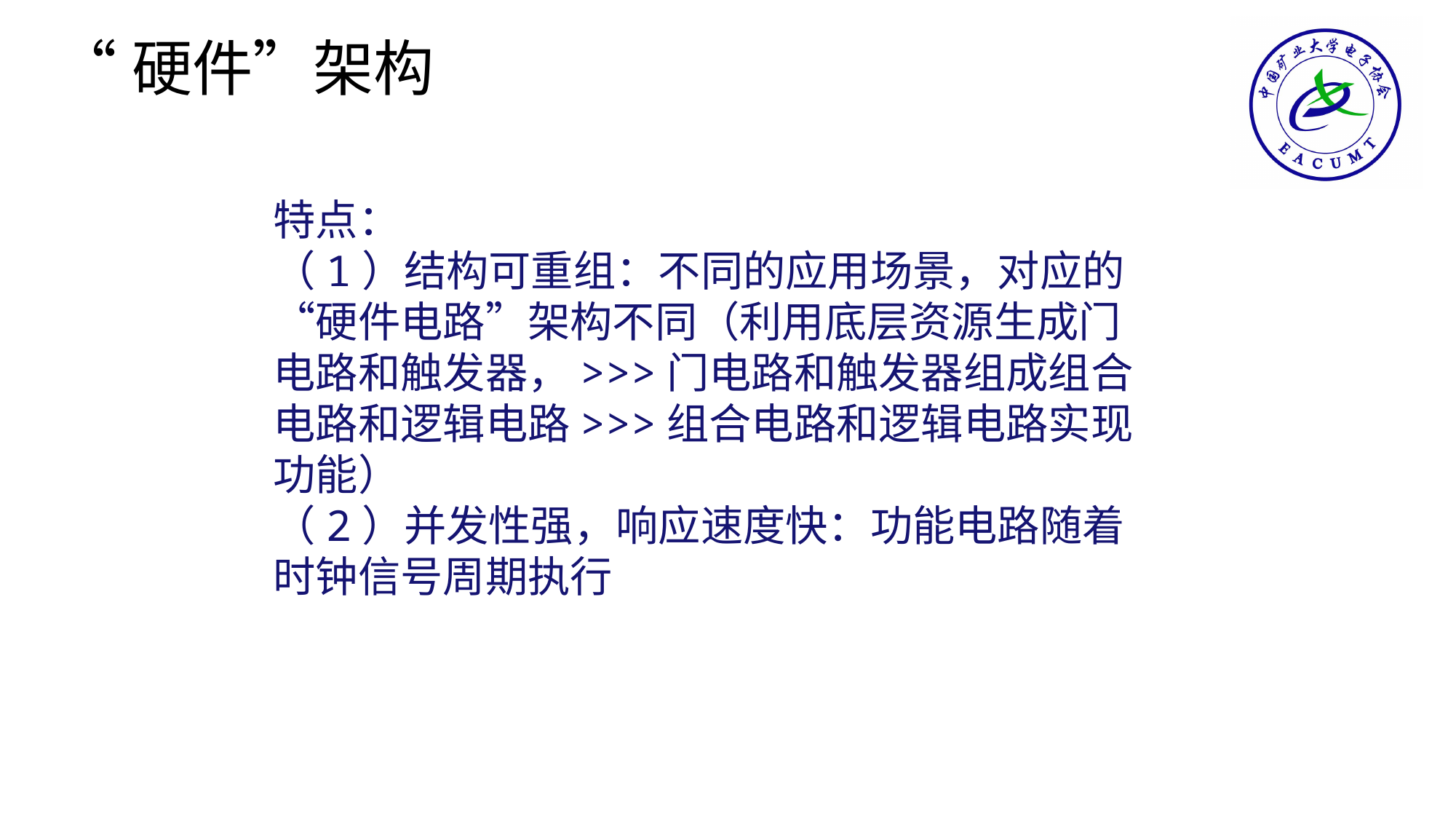

“硬件”架构
特点：
（1）结构可重组：不同的应用场景，对应的“硬件电路”架构不同（利用底层资源生成门电路和触发器，>>>门电路和触发器组成组合电路和逻辑电路>>>组合电路和逻辑电路实现功能）
（2）并发性强，响应速度快：功能电路随着时钟信号周期执行